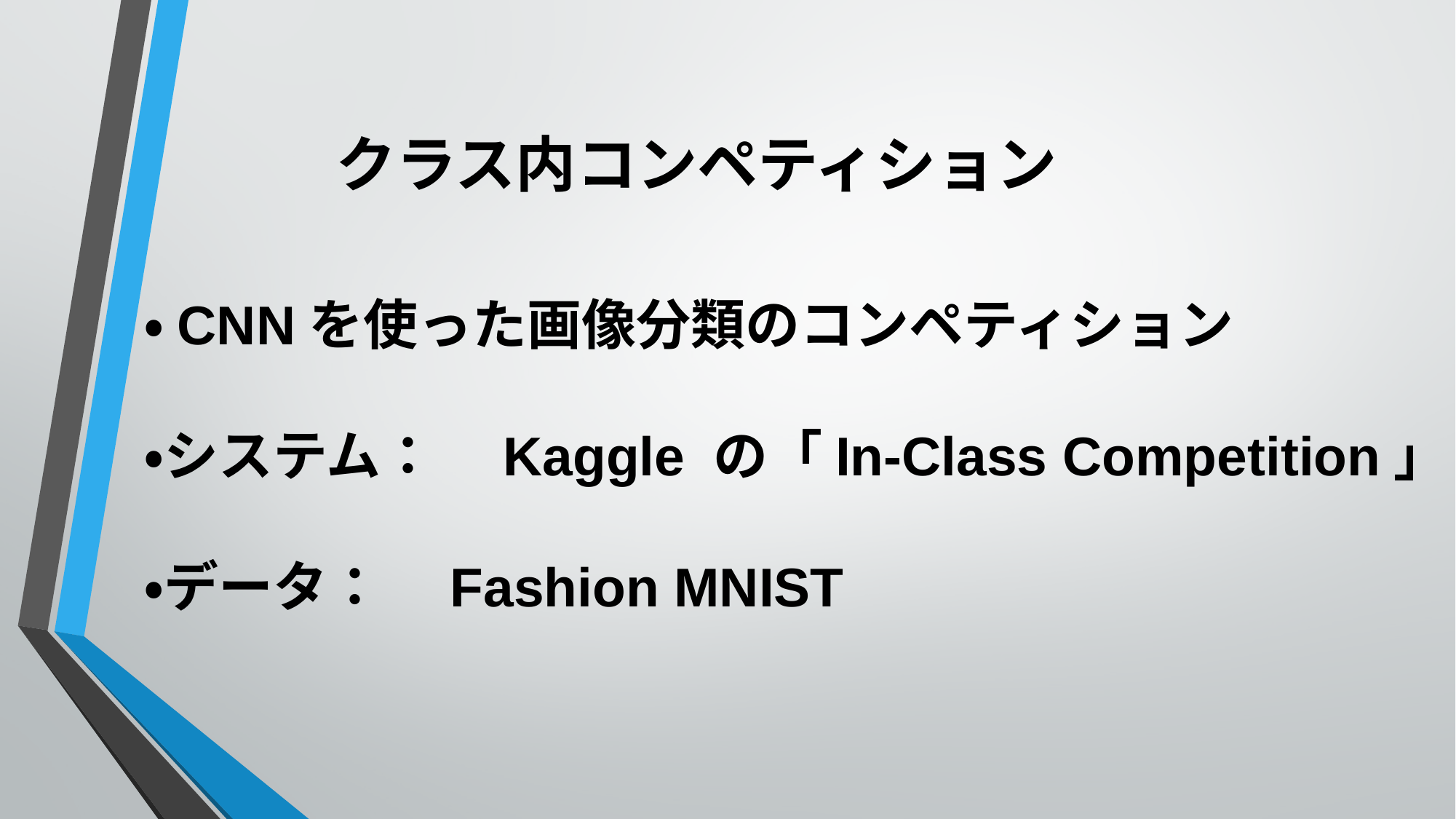

# クラス内コンペティション

・CNNを使った画像分類のコンペティション

・システム：　Kaggle の「In-Class Competition」

・データ：　Fashion MNIST